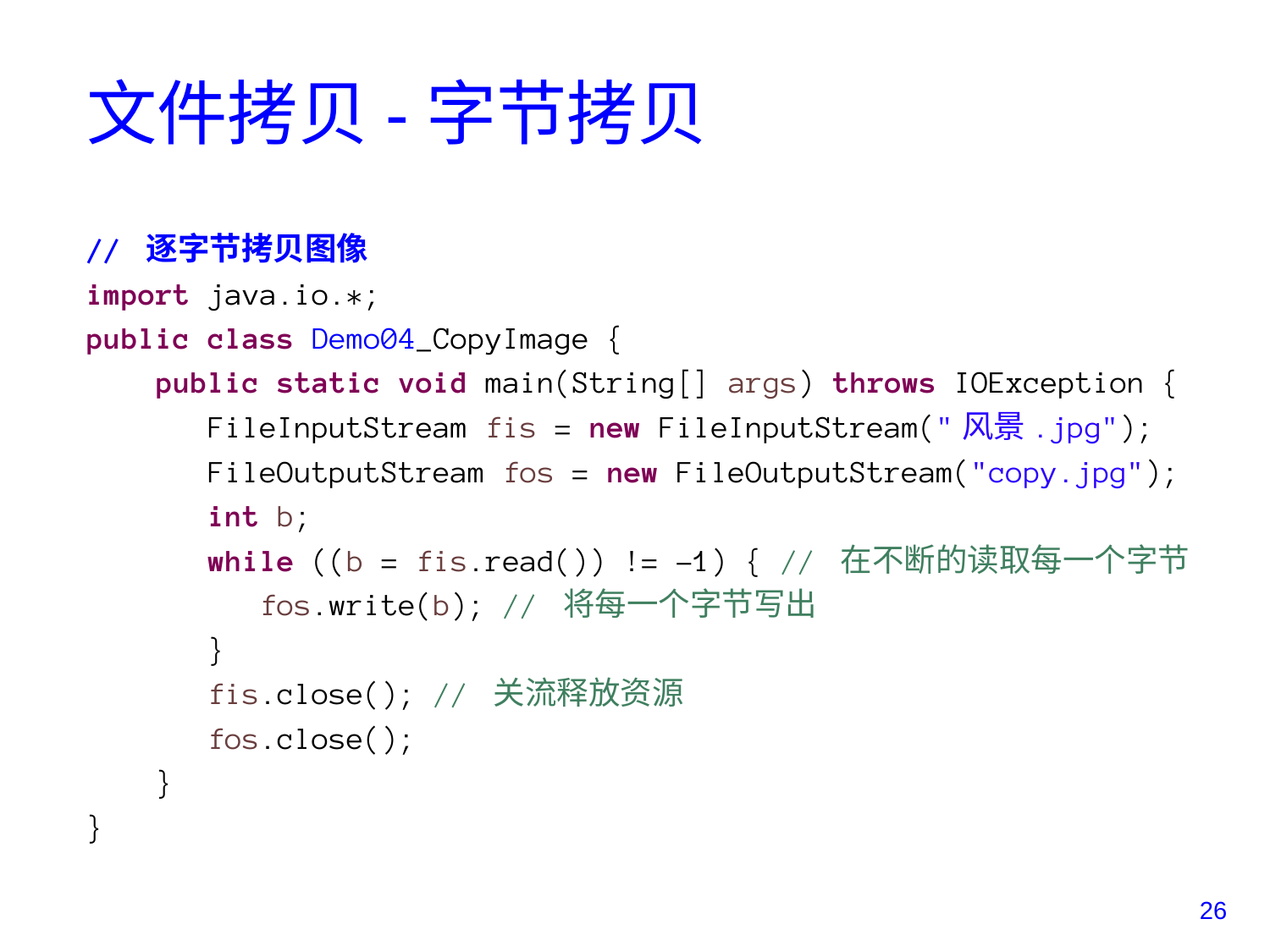

# 文件拷贝-字节拷贝
// 逐字节拷贝图像
import java.io.*;
public class Demo04_CopyImage {
    public static void main(String[] args) throws IOException {
       FileInputStream fis = new FileInputStream("风景.jpg");
       FileOutputStream fos = new FileOutputStream("copy.jpg");
       int b;
       while ((b = fis.read()) != -1) { // 在不断的读取每一个字节
          fos.write(b); // 将每一个字节写出
       }
       fis.close(); // 关流释放资源
       fos.close();
    }
}

26